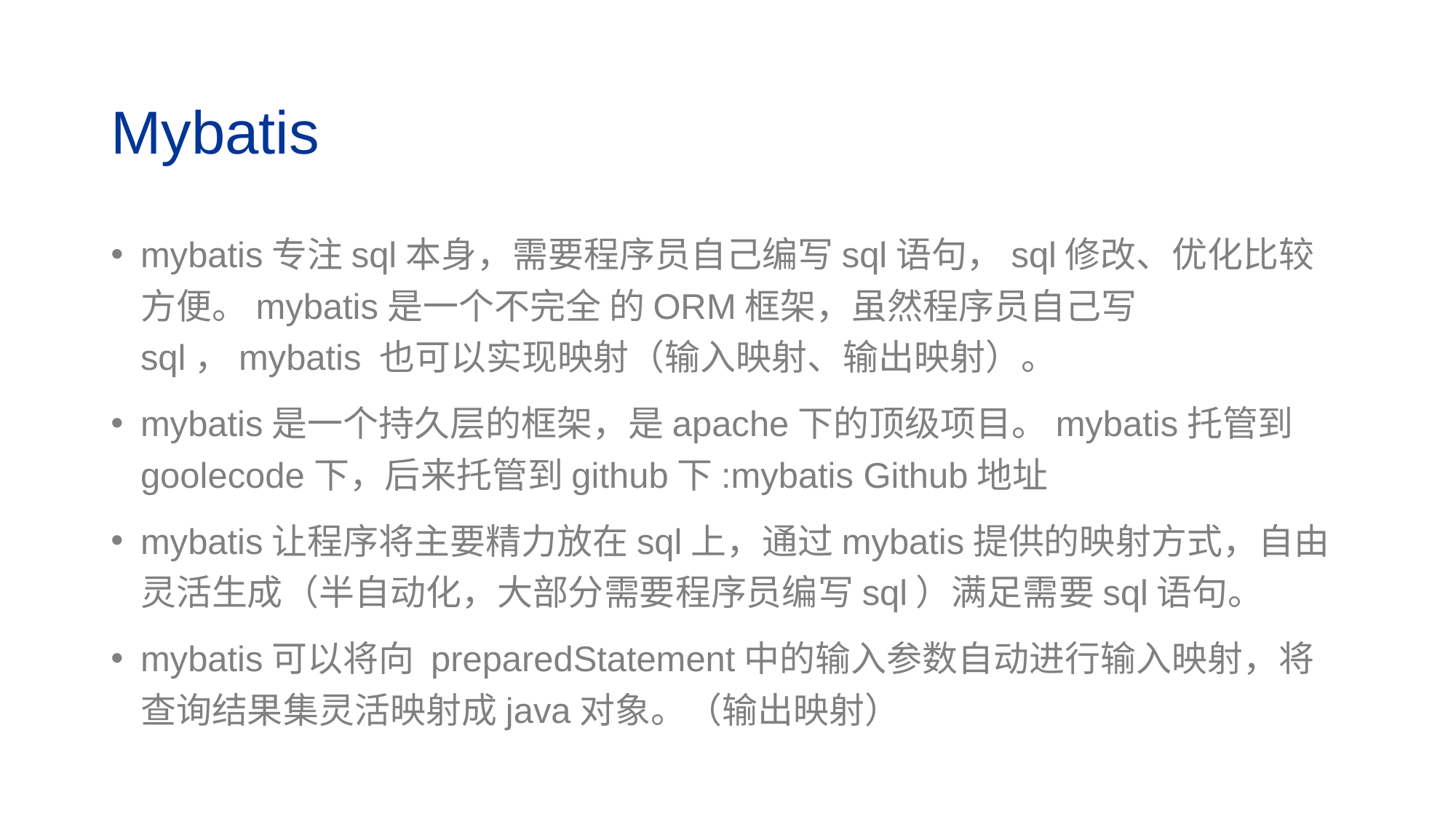

# Mybatis
mybatis专注sql本身，需要程序员自己编写sql语句，sql修改、优化比较方便。mybatis是一个不完全 的ORM框架，虽然程序员自己写sql，mybatis 也可以实现映射（输入映射、输出映射）。
mybatis是一个持久层的框架，是apache下的顶级项目。mybatis托管到goolecode下，后来托管到github下:mybatis Github地址
mybatis让程序将主要精力放在sql上，通过mybatis提供的映射方式，自由灵活生成（半自动化，大部分需要程序员编写sql）满足需要sql语句。
mybatis可以将向 preparedStatement中的输入参数自动进行输入映射，将查询结果集灵活映射成java对象。（输出映射）